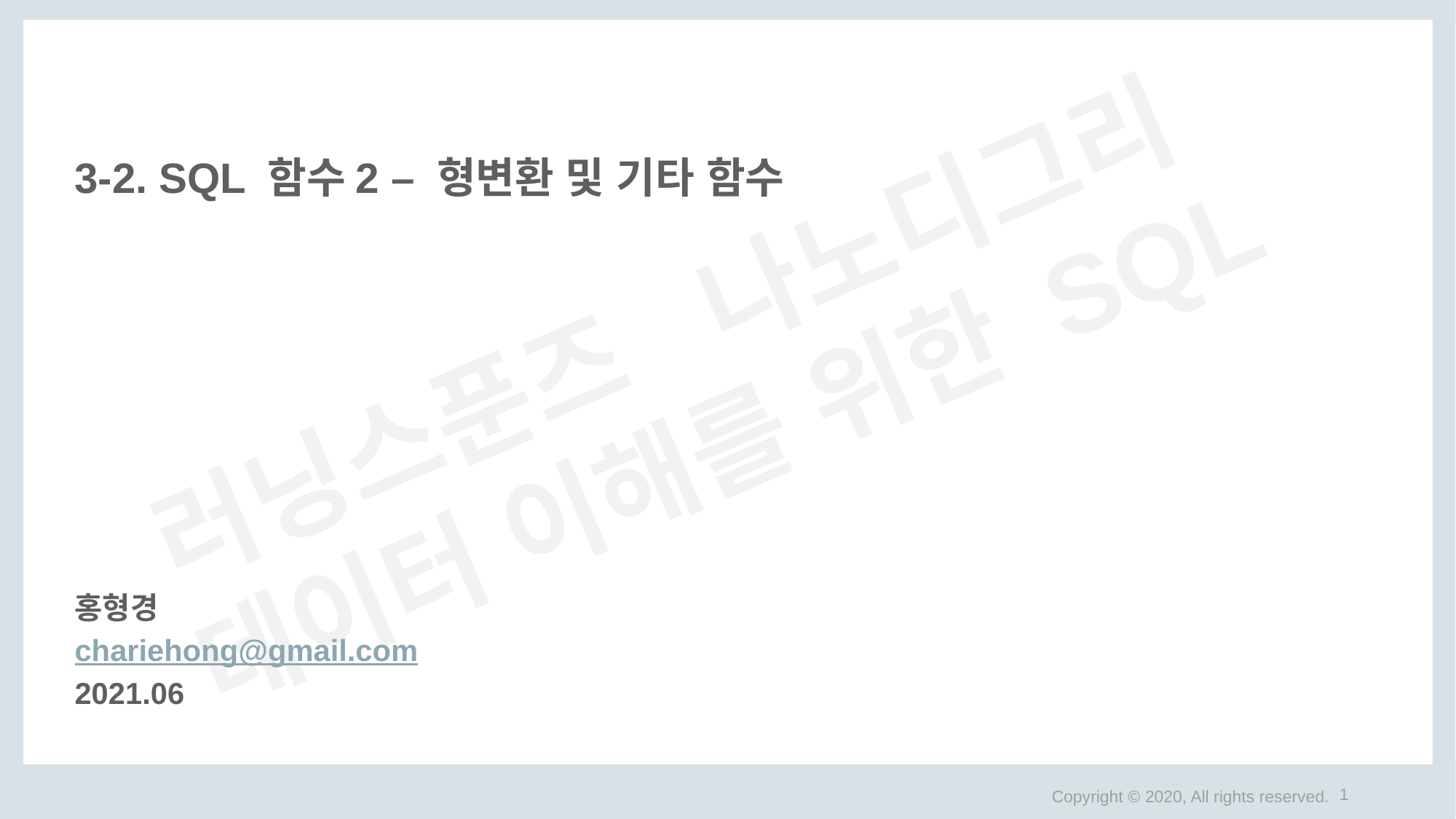

# 3-2. SQL 함수2 – 형변환 및 기타 함수
Rohit Rahi
November 2018
홍형경
chariehong@gmail.com
2021.06